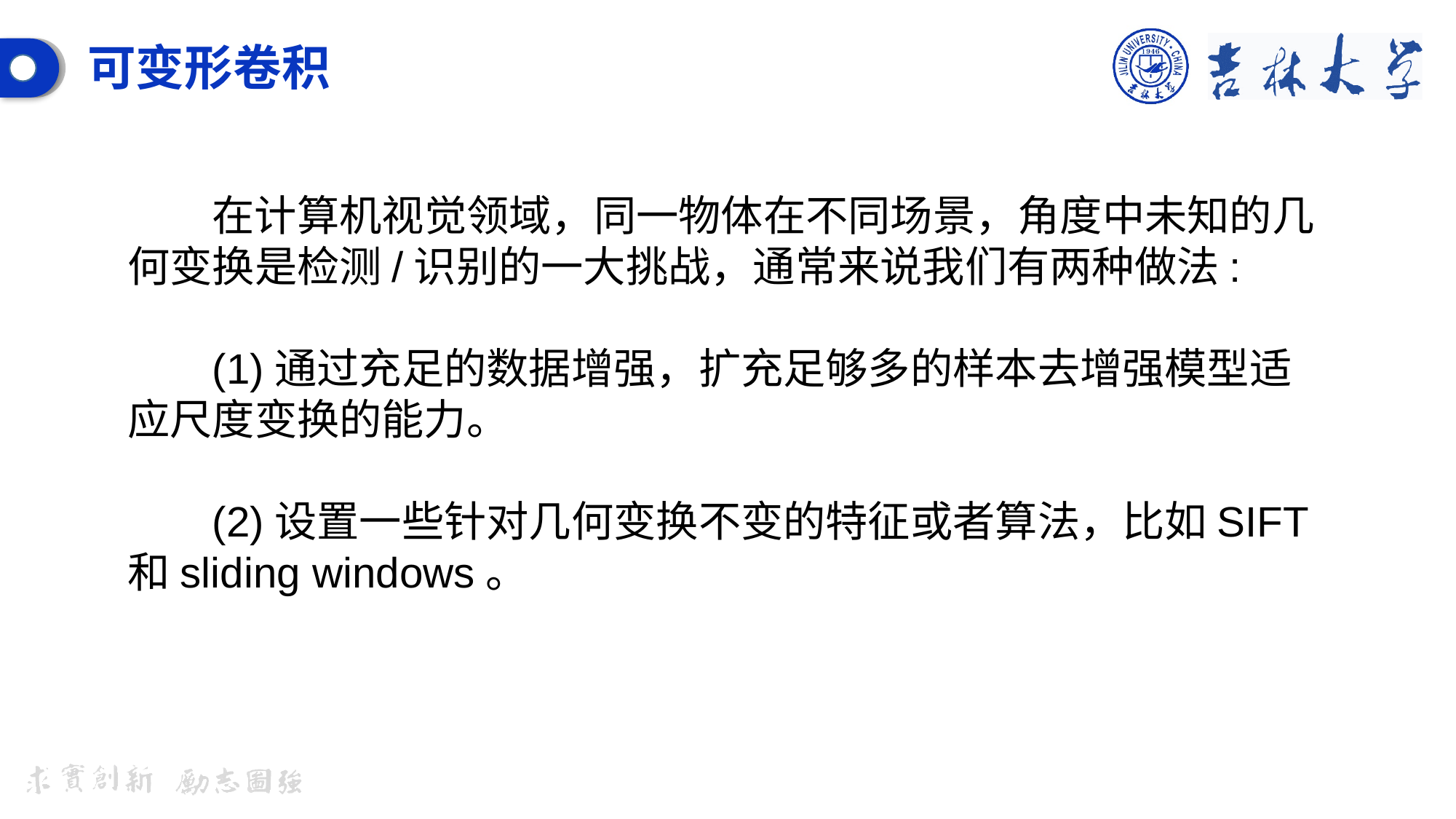

可变形卷积
在计算机视觉领域，同一物体在不同场景，角度中未知的几何变换是检测/识别的一大挑战，通常来说我们有两种做法:

(1)通过充足的数据增强，扩充足够多的样本去增强模型适应尺度变换的能力。

(2)设置一些针对几何变换不变的特征或者算法，比如SIFT和sliding windows。